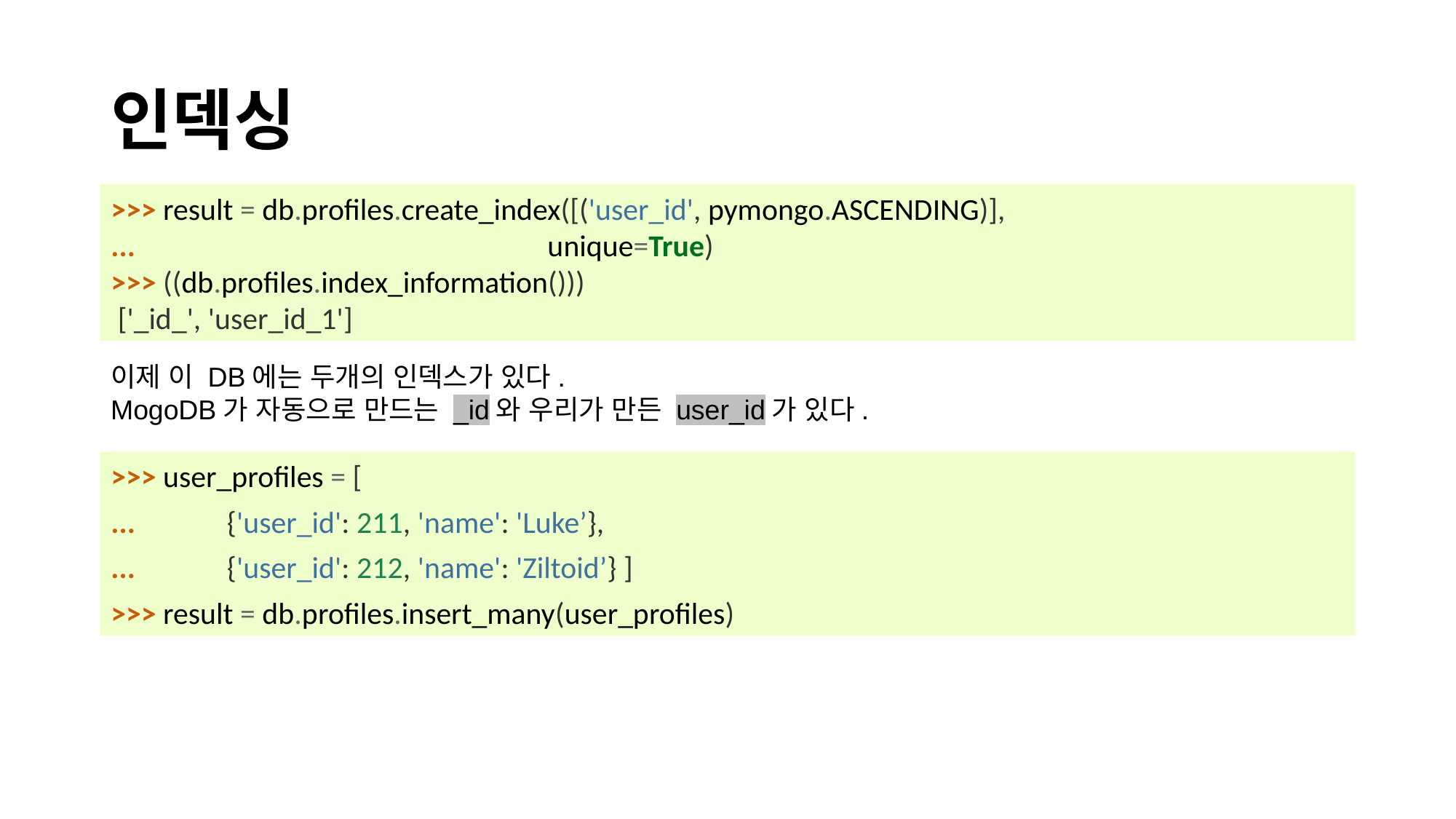

# 인덱싱
>>> result = db.profiles.create_index([('user_id', pymongo.ASCENDING)],
... 				unique=True)
>>> ((db.profiles.index_information()))
 ['_id_', 'user_id_1']
이제 이 DB에는 두개의 인덱스가 있다.
MogoDB가 자동으로 만드는 _id와 우리가 만든 user_id가 있다.
>>> user_profiles = [
...	 {'user_id': 211, 'name': 'Luke’},
...	 {'user_id': 212, 'name': 'Ziltoid’} ]
>>> result = db.profiles.insert_many(user_profiles)